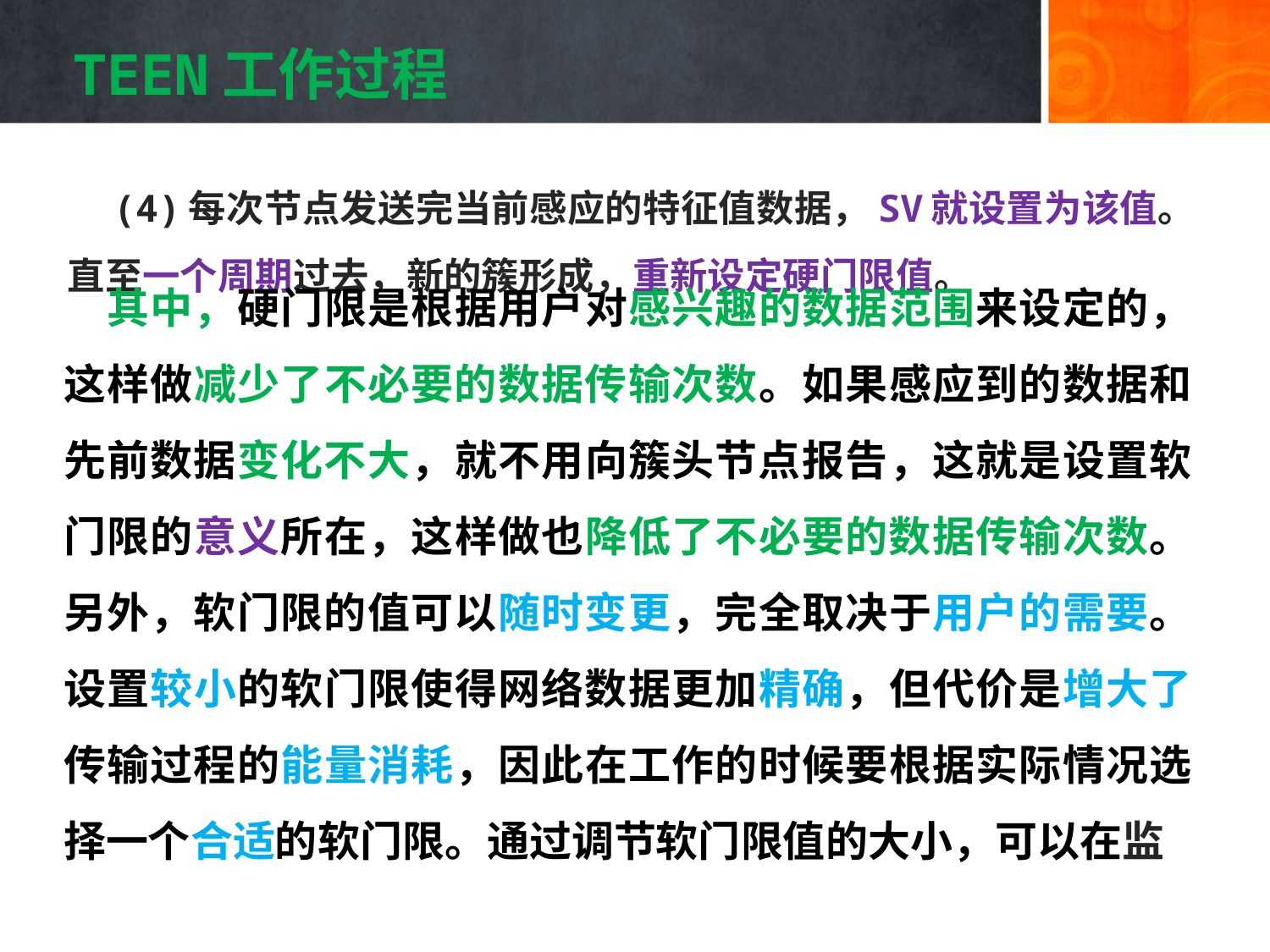

# TEEN工作过程
  (4)每次节点发送完当前感应的特征值数据，SV就设置为该值。直至一个周期过去，新的簇形成，重新设定硬门限值。

   其中，硬门限是根据用户对感兴趣的数据范围来设定的，这样做减少了不必要的数据传输次数。如果感应到的数据和先前数据变化不大，就不用向簇头节点报告，这就是设置软门限的意义所在，这样做也降低了不必要的数据传输次数。另外，软门限的值可以随时变更，完全取决于用户的需要。设置较小的软门限使得网络数据更加精确，但代价是增大了传输过程的能量消耗，因此在工作的时候要根据实际情况选择一个合适的软门限。通过调节软门限值的大小，可以在监